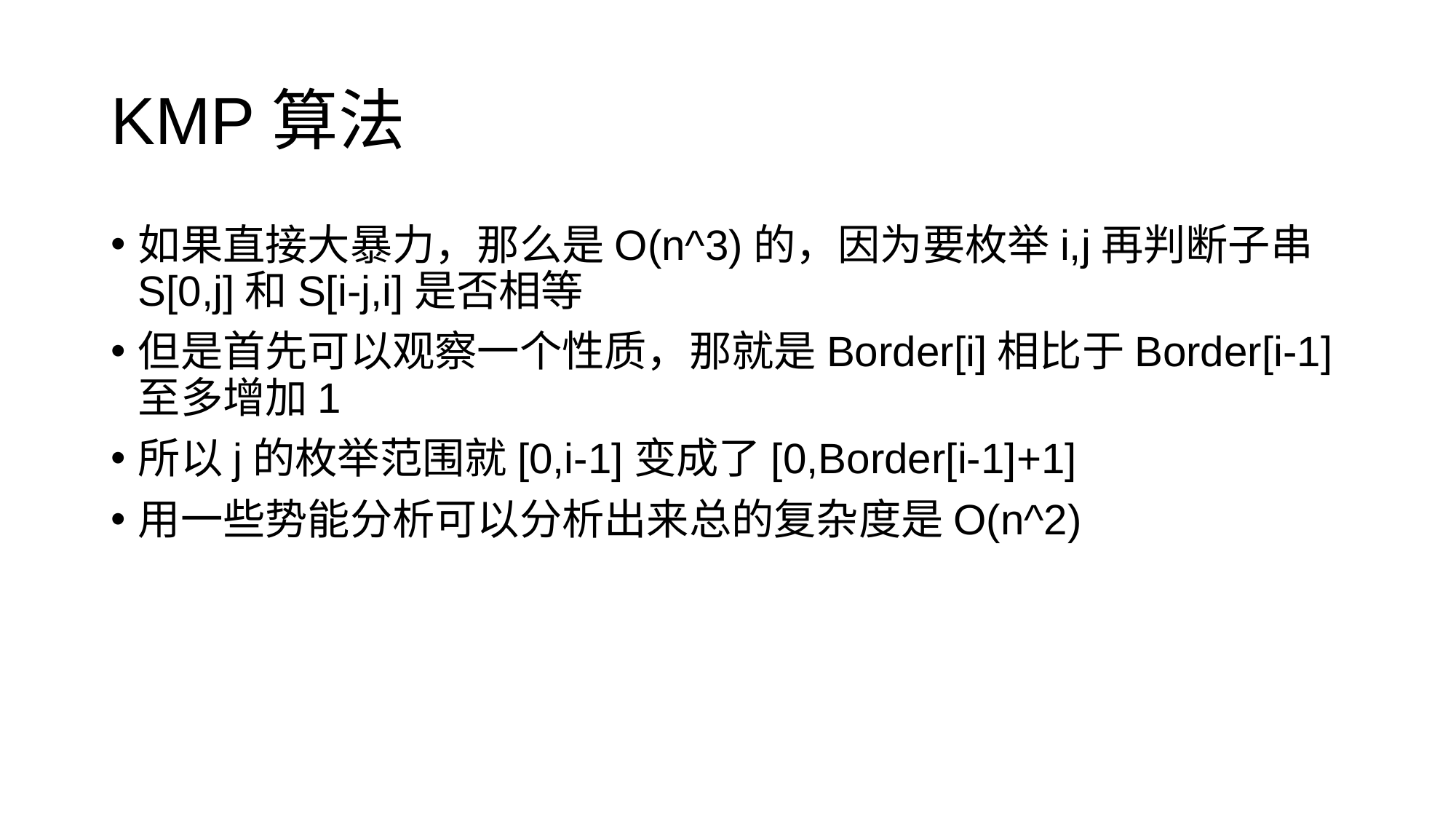

# KMP算法
如果直接大暴力，那么是O(n^3)的，因为要枚举i,j再判断子串S[0,j]和S[i-j,i]是否相等
但是首先可以观察一个性质，那就是Border[i]相比于Border[i-1]至多增加1
所以j的枚举范围就[0,i-1]变成了[0,Border[i-1]+1]
用一些势能分析可以分析出来总的复杂度是O(n^2)